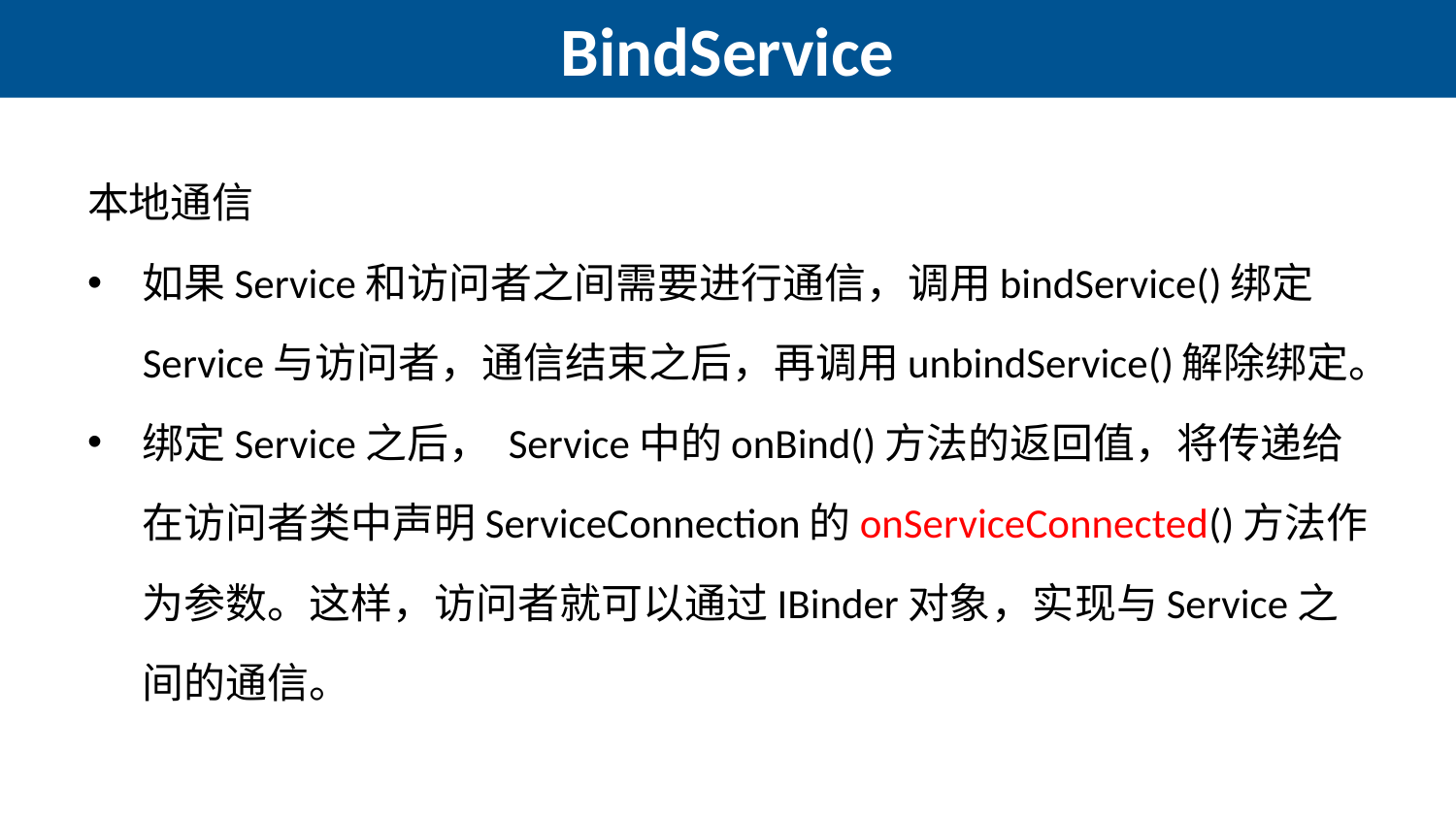

# BindService
本地通信
如果Service和访问者之间需要进行通信，调用bindService()绑定Service与访问者，通信结束之后，再调用unbindService()解除绑定。
绑定Service之后， Service中的onBind()方法的返回值，将传递给在访问者类中声明ServiceConnection的onServiceConnected()方法作为参数。这样，访问者就可以通过IBinder对象，实现与Service之间的通信。